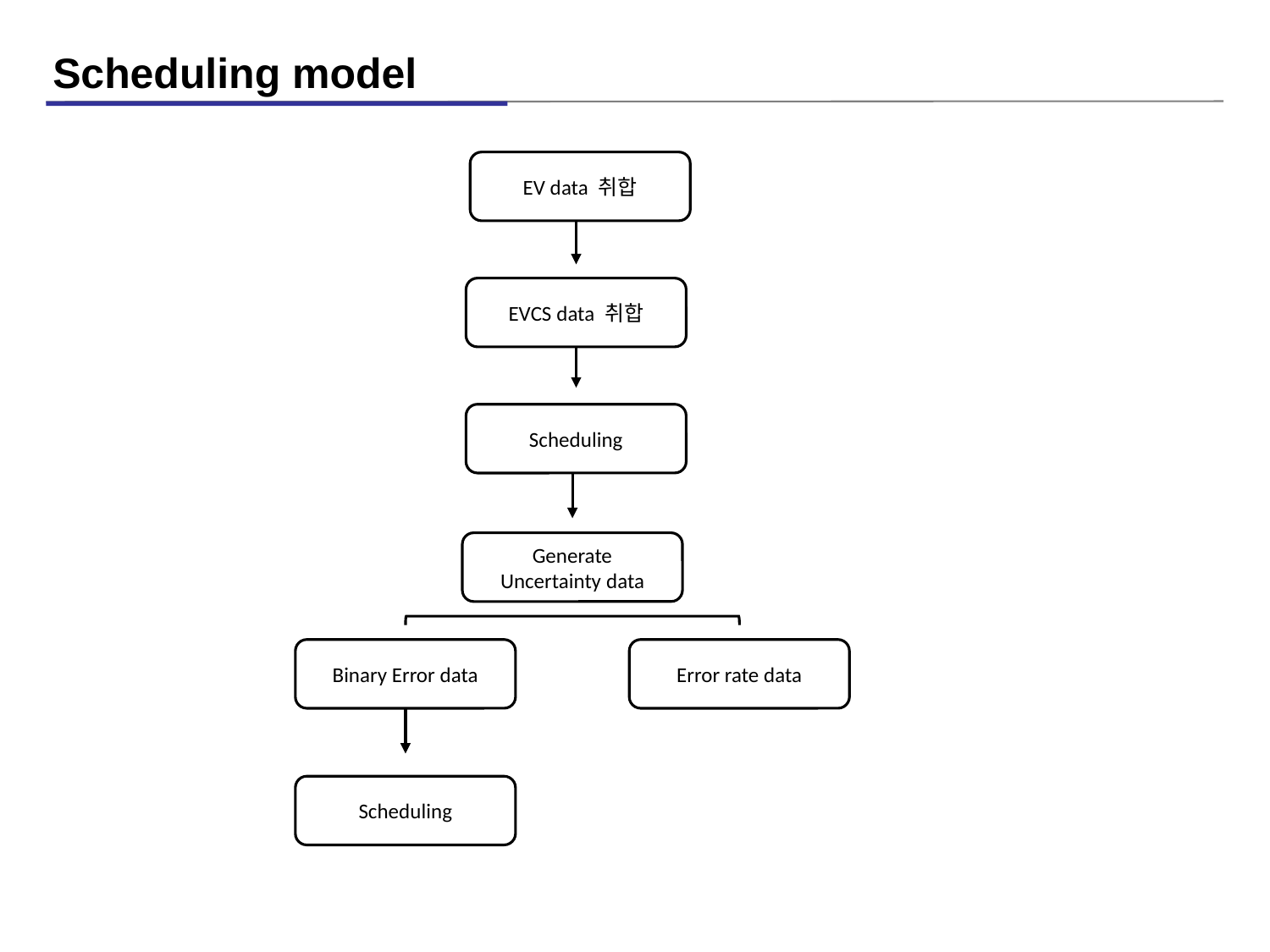

# Scheduling model
EV data 취합
EVCS data 취합
Scheduling

Generate
Uncertainty data
Error rate data
Binary Error data
Scheduling